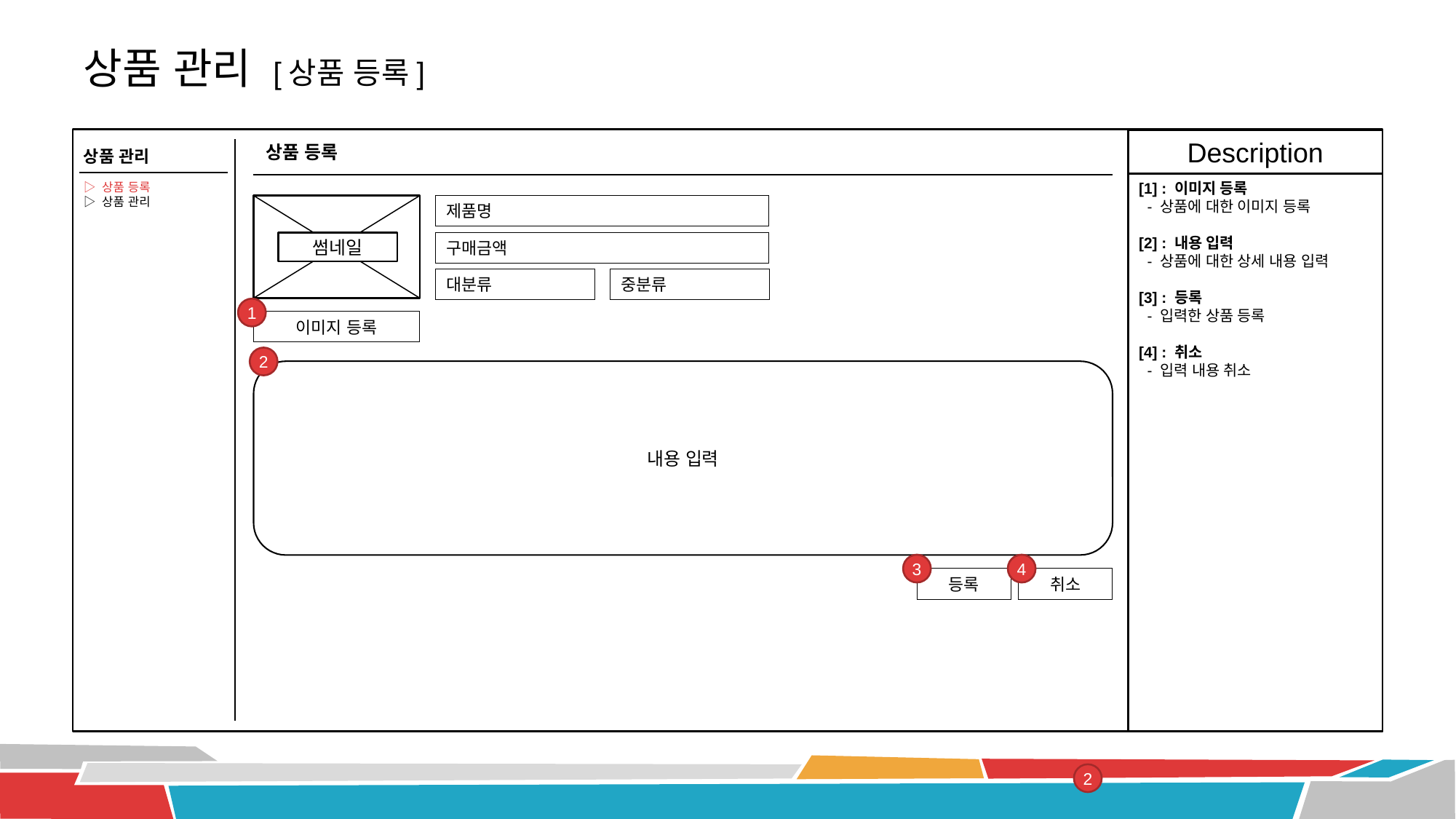

# 상품 관리 [상품 등록]
1
Description
상품 등록
상품 관리
[1] : 이미지 등록
  - 상품에 대한 이미지 등록

[2] : 내용 입력
  - 상품에 대한 상세 내용 입력

[3] : 등록
  - 입력한 상품 등록

[4] : 취소
  - 입력 내용 취소
▷ 상품 등록
▷ 상품 관리

썸네일
제품명
구매금액
대분류
중분류
1
이미지 등록
2
내용 입력
3
4
등록
취소
2